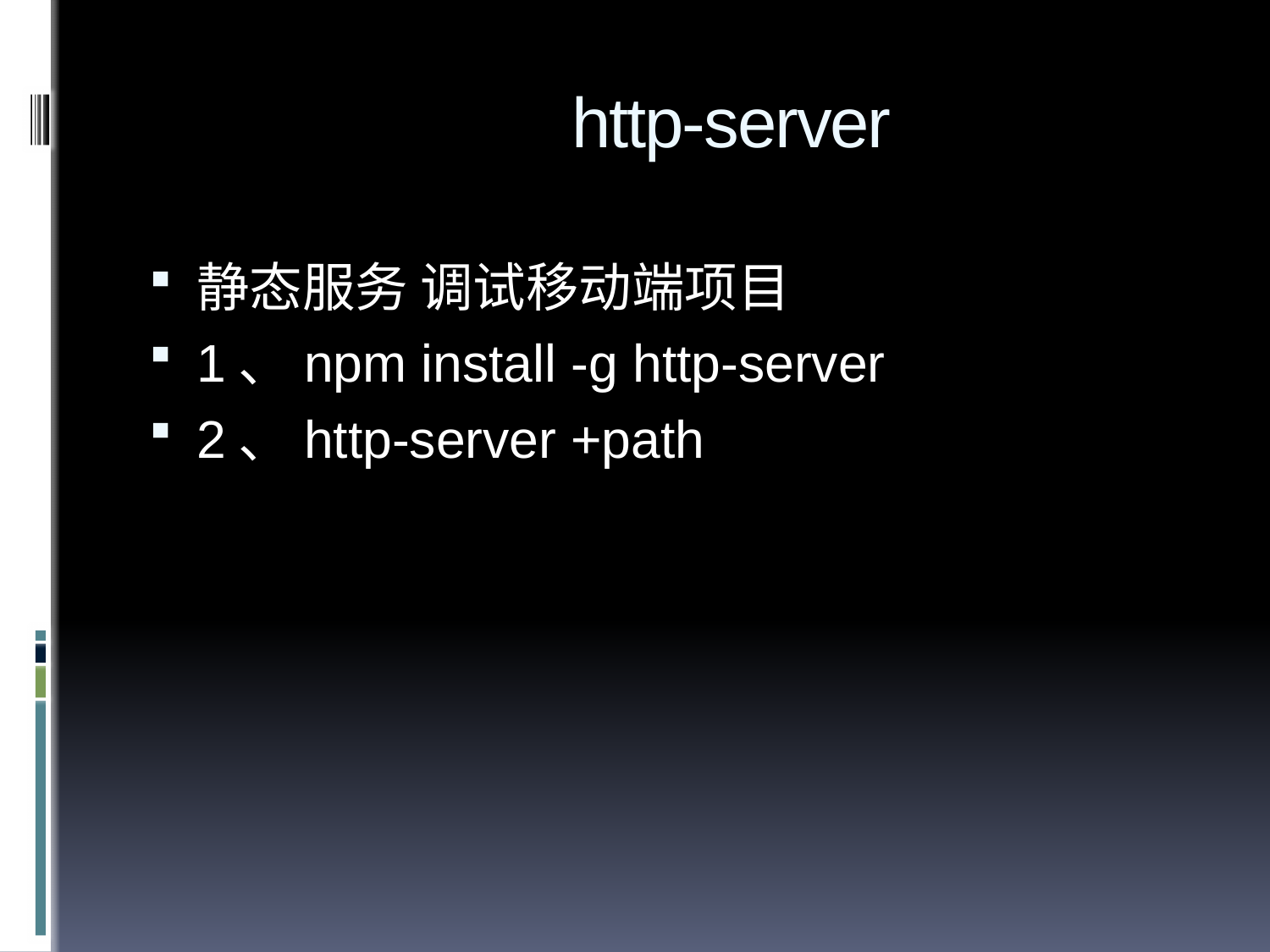

# http-server
静态服务 调试移动端项目
1、npm install -g http-server
2、http-server +path